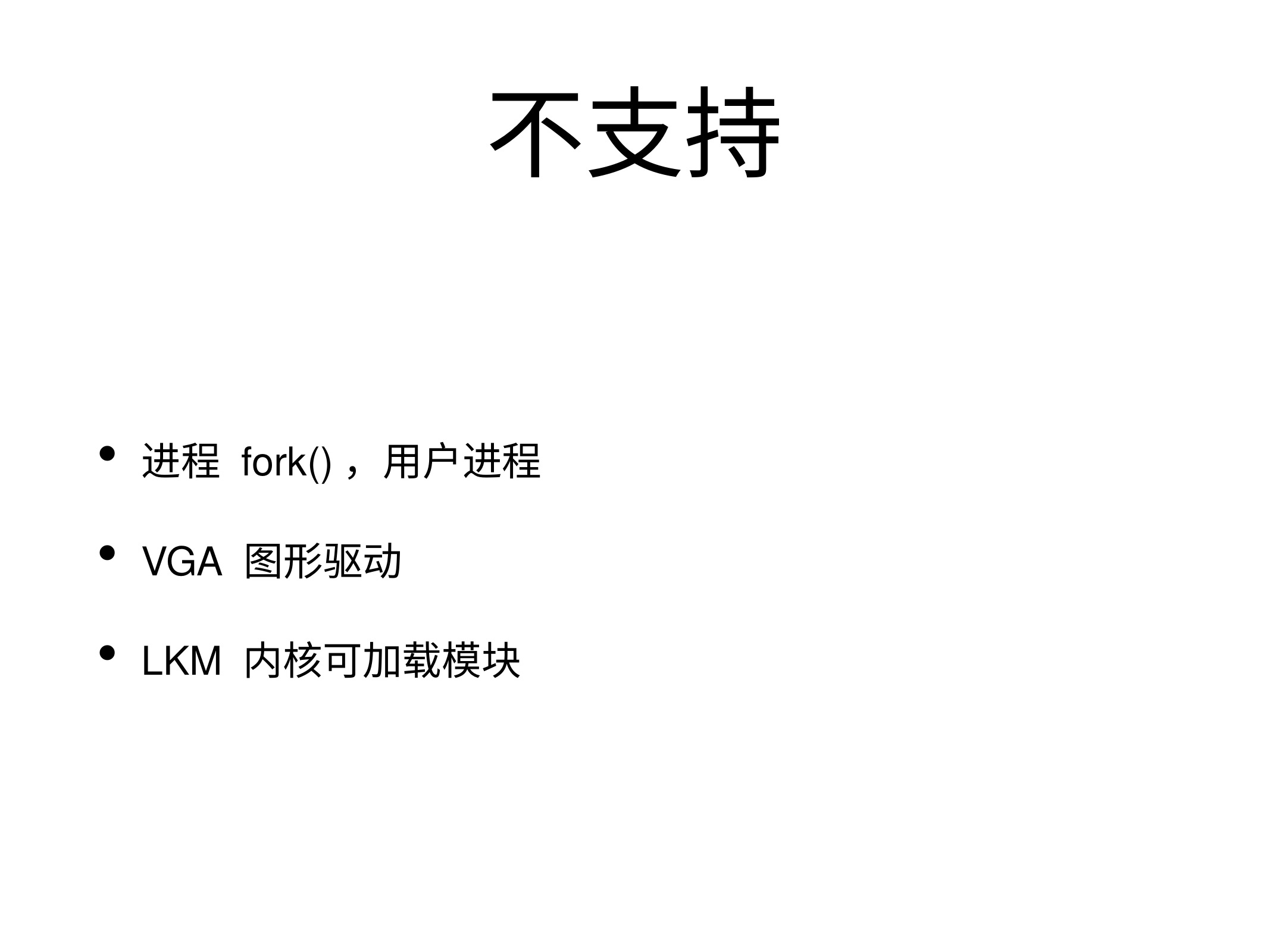

# 不支持
进程 fork()，用户进程
VGA 图形驱动
LKM 内核可加载模块